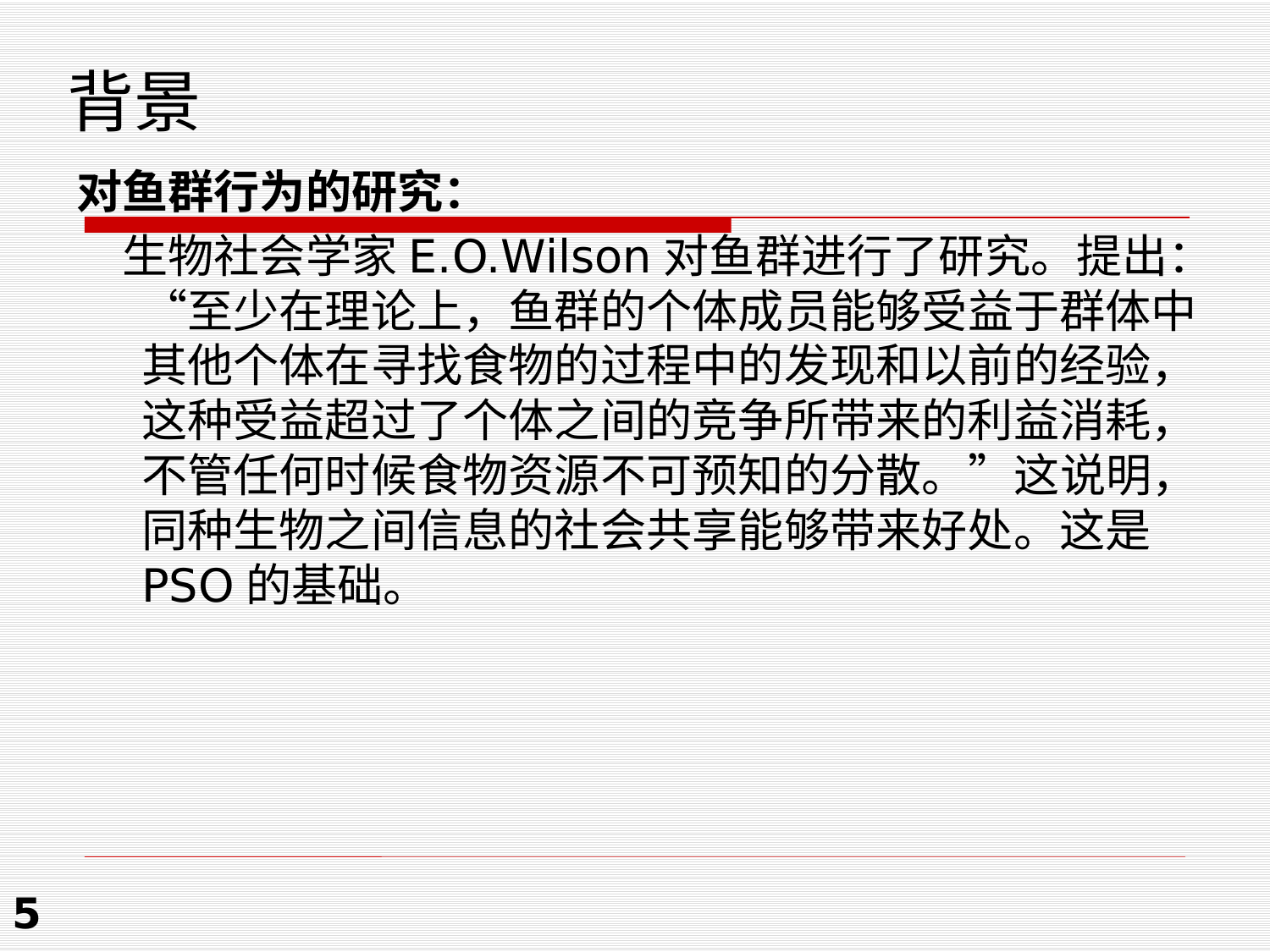

# 背景
对鱼群行为的研究：
　生物社会学家E.O.Wilson对鱼群进行了研究。提出：“至少在理论上，鱼群的个体成员能够受益于群体中其他个体在寻找食物的过程中的发现和以前的经验，这种受益超过了个体之间的竞争所带来的利益消耗，不管任何时候食物资源不可预知的分散。”这说明，同种生物之间信息的社会共享能够带来好处。这是PSO的基础。